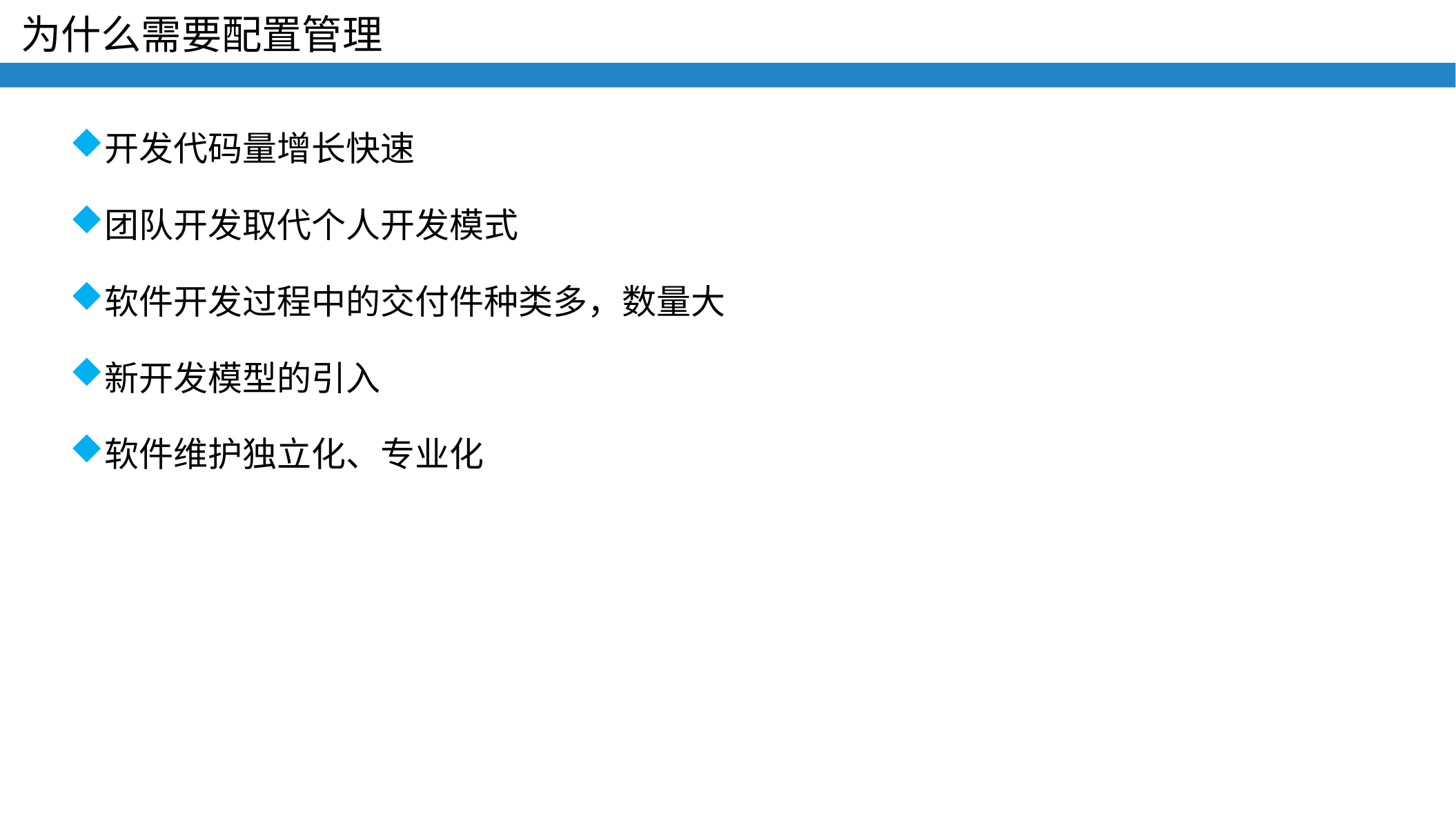

# 为什么需要配置管理
开发代码量增长快速
团队开发取代个人开发模式
软件开发过程中的交付件种类多，数量大
新开发模型的引入
软件维护独立化、专业化